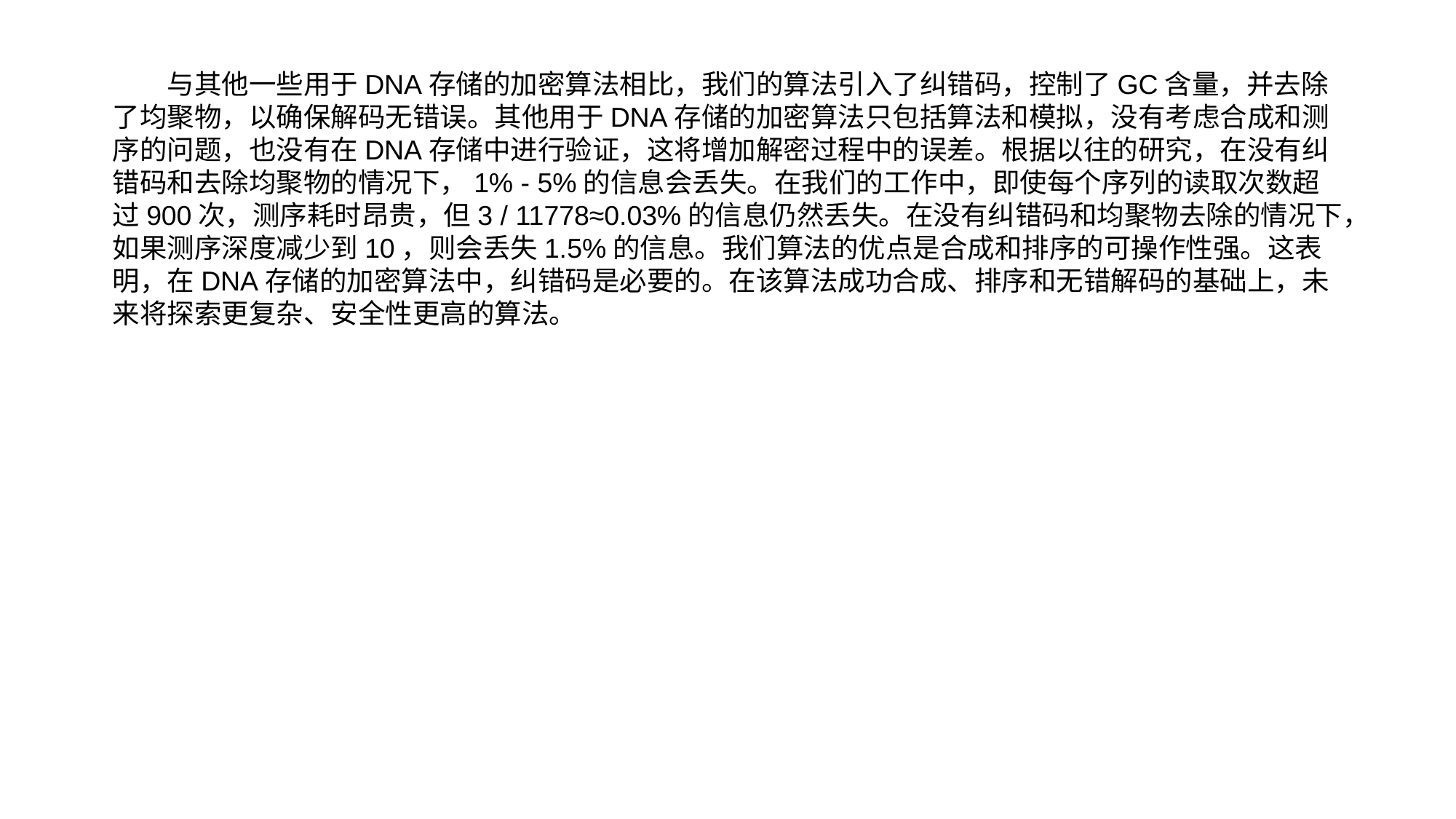

与其他一些用于DNA存储的加密算法相比，我们的算法引入了纠错码，控制了GC含量，并去除了均聚物，以确保解码无错误。其他用于DNA存储的加密算法只包括算法和模拟，没有考虑合成和测序的问题，也没有在DNA存储中进行验证，这将增加解密过程中的误差。根据以往的研究，在没有纠错码和去除均聚物的情况下，1% - 5%的信息会丢失。在我们的工作中，即使每个序列的读取次数超过900次，测序耗时昂贵，但3 / 11778≈0.03%的信息仍然丢失。在没有纠错码和均聚物去除的情况下，如果测序深度减少到10，则会丢失1.5%的信息。我们算法的优点是合成和排序的可操作性强。这表明，在DNA存储的加密算法中，纠错码是必要的。在该算法成功合成、排序和无错解码的基础上，未来将探索更复杂、安全性更高的算法。